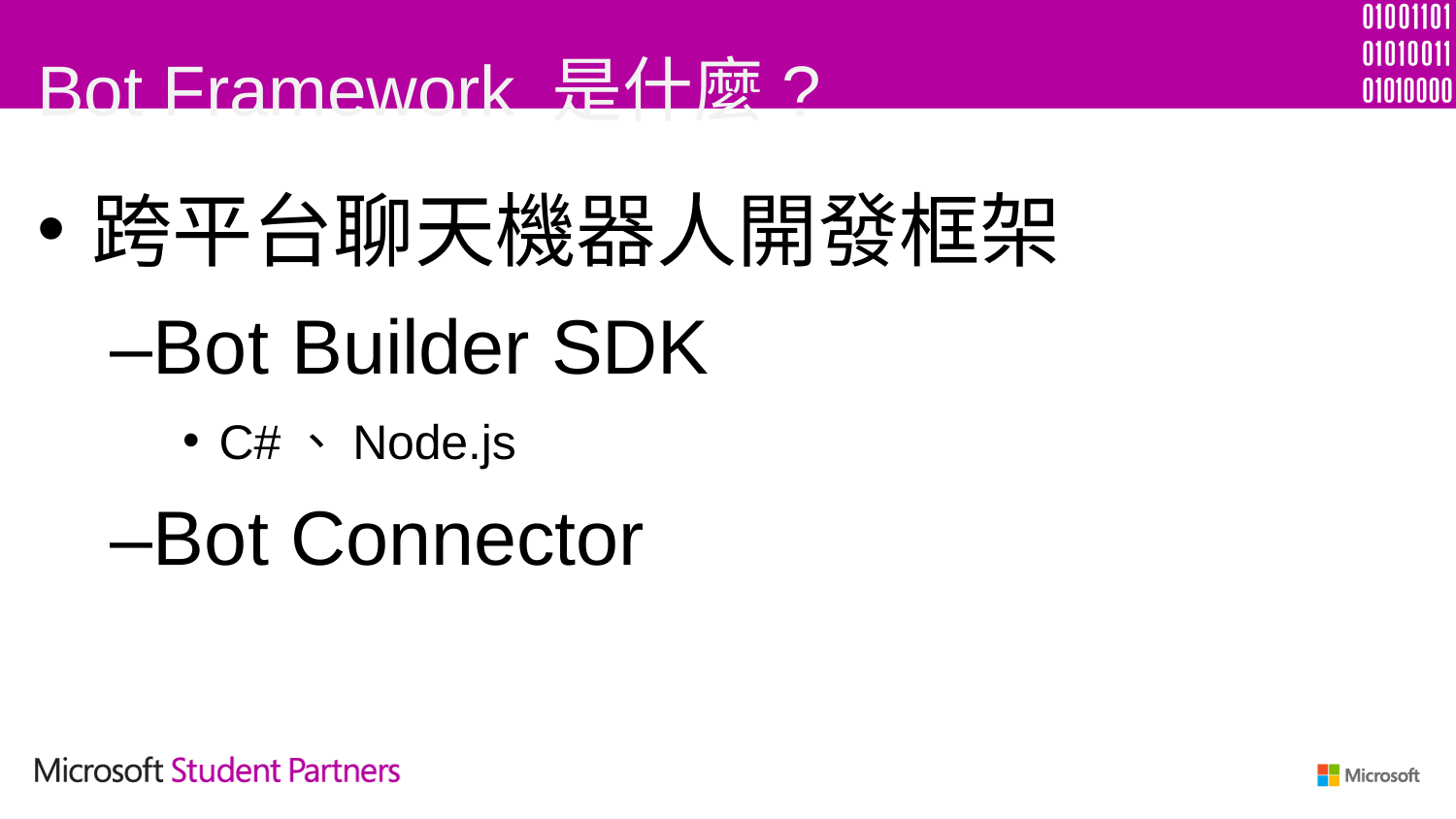

Bot Framework 是什麼?
跨平台聊天機器人開發框架
–Bot Builder SDK
C#、Node.js
–Bot Connector